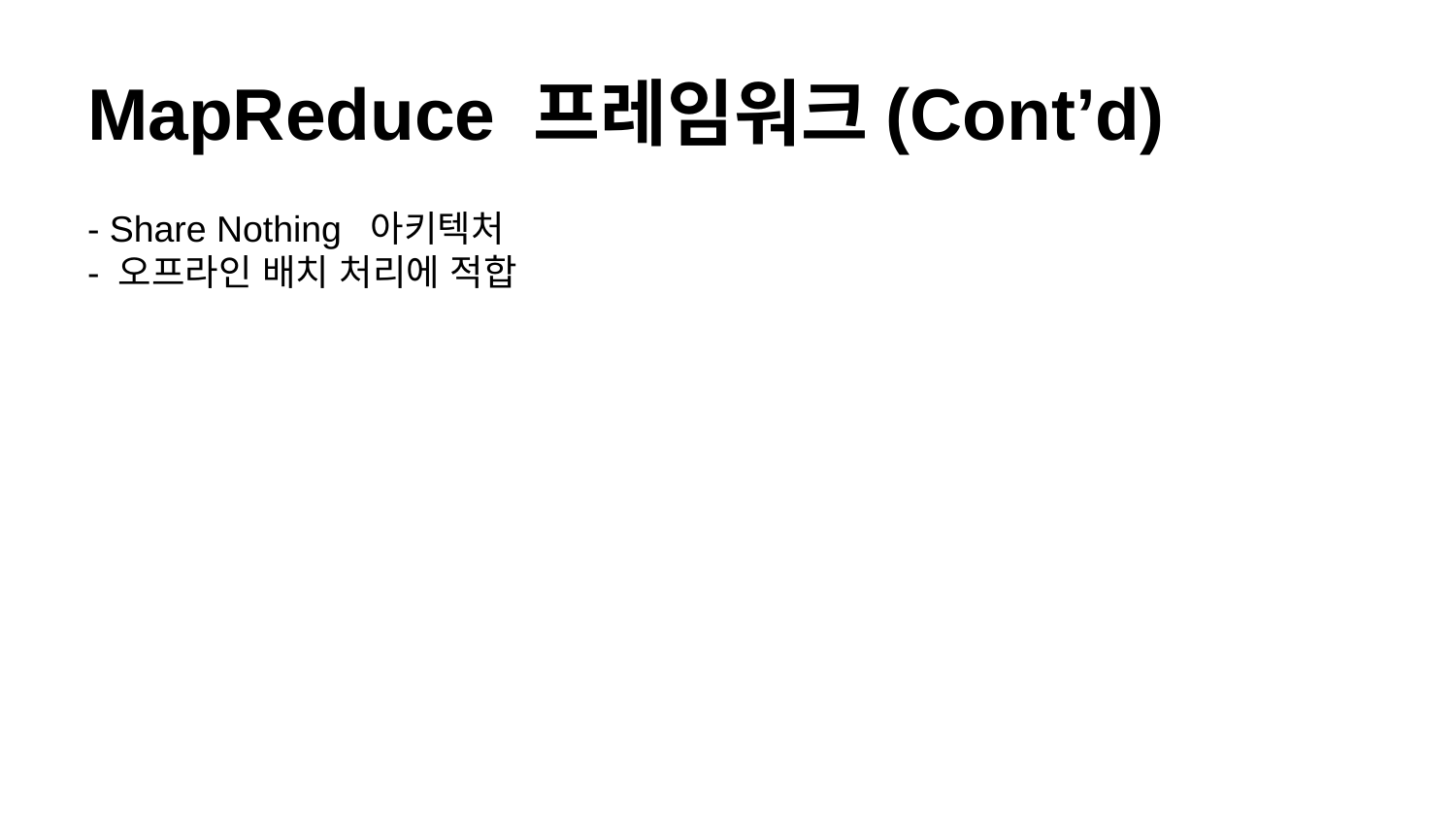

# MapReduce 프레임워크(Cont’d)
- Share Nothing  아키텍처
- 오프라인 배치 처리에 적합